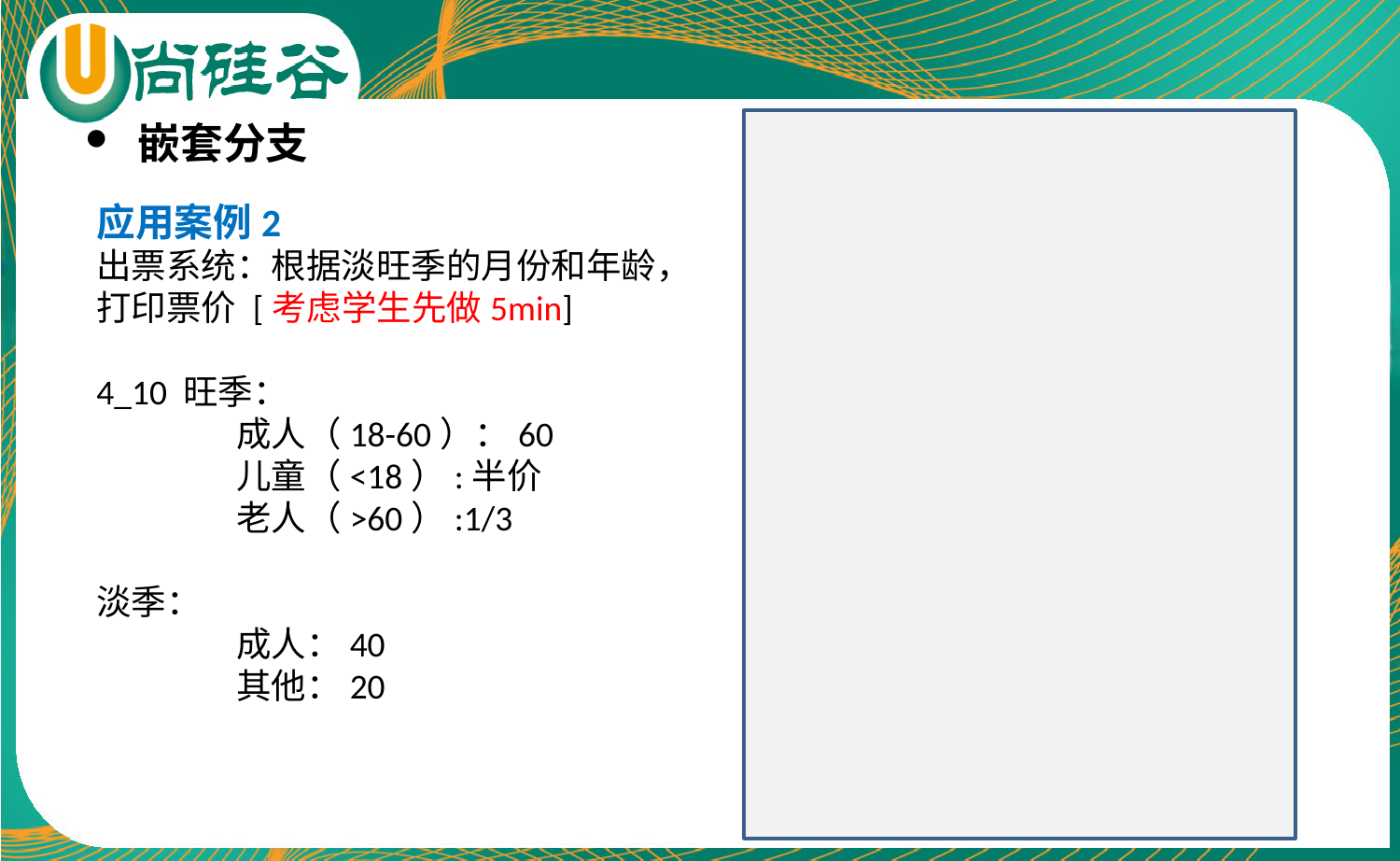

println("month:");
    val month = StdIn.readInt()
    println("age:");
    val age = StdIn.readInt()
    if (month >= 4 && month <= 10) {
      //旺季
      if (age > 60) {
        println("￥20");
      } else if (age >= 18) {
        println("￥60");
      } else {
        println("￥30");
      }
    } else {
      //淡季
      if (age >= 18 && age < 60) {
        println("￥40");
      } else {
        println("￥20");
      }
    }
嵌套分支

应用案例2
出票系统：根据淡旺季的月份和年龄，
打印票价 [考虑学生先做5min]

4_10 旺季：
	成人（18-60）：60
	儿童（<18）:半价
	老人（>60）:1/3

淡季：
	成人：40
	其他：20